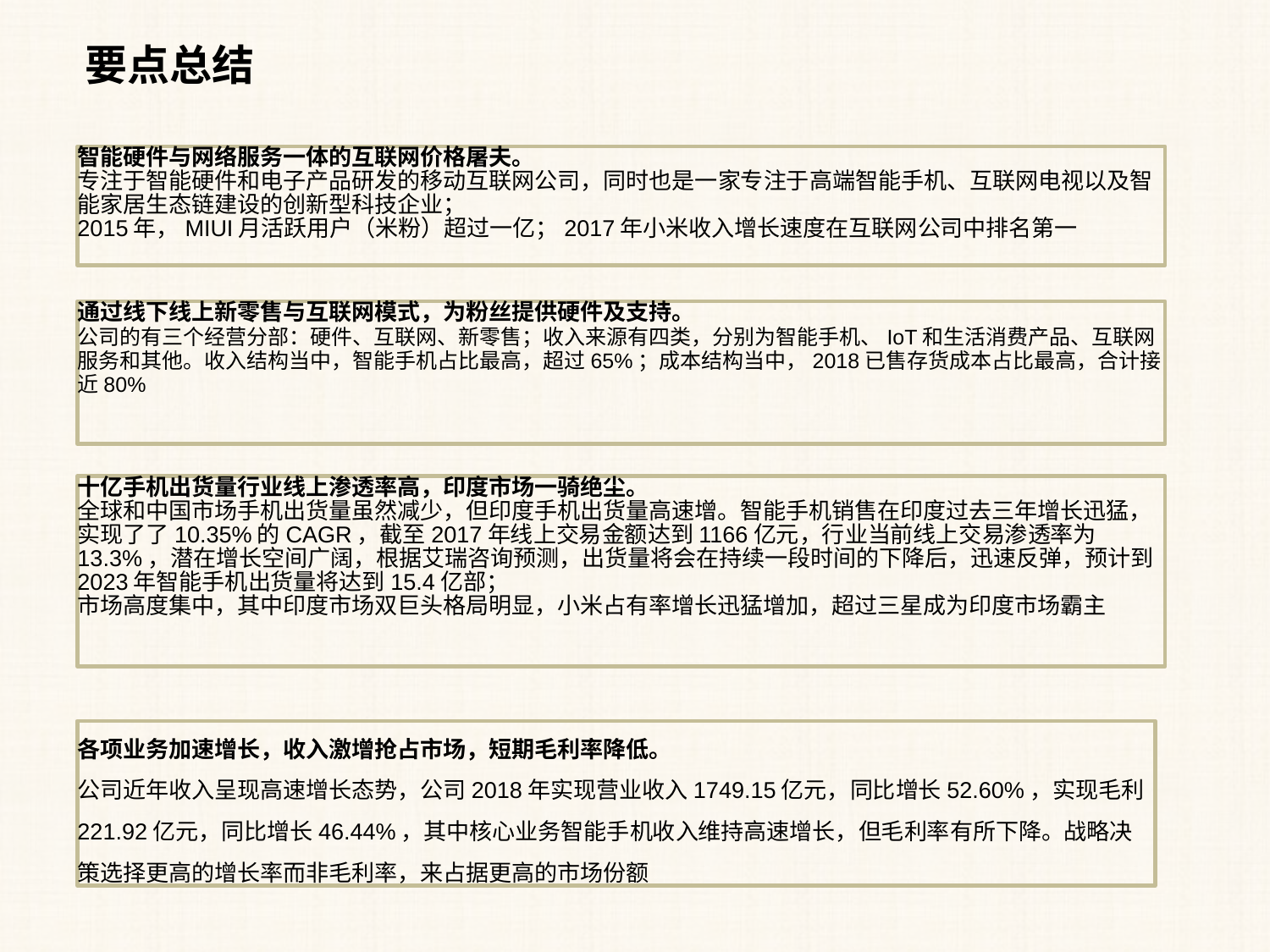

要点总结
智能硬件与网络服务一体的互联网价格屠夫。
专注于智能硬件和电子产品研发的移动互联网公司，同时也是一家专注于高端智能手机、互联网电视以及智能家居生态链建设的创新型科技企业；
2015年，MIUI月活跃用户（米粉）超过一亿；2017年小米收入增长速度在互联网公司中排名第一

通过线下线上新零售与互联网模式，为粉丝提供硬件及支持。
公司的有三个经营分部：硬件、互联网、新零售；收入来源有四类，分别为智能手机、IoT和生活消费产品、互联网服务和其他。收入结构当中，智能手机占比最高，超过65%；成本结构当中，2018已售存货成本占比最高，合计接近80%

十亿手机出货量行业线上渗透率高，印度市场一骑绝尘。
全球和中国市场手机出货量虽然减少，但印度手机出货量高速增。智能手机销售在印度过去三年增长迅猛，实现了了10.35%的CAGR，截至2017年线上交易金额达到1166亿元，行业当前线上交易渗透率为13.3%，潜在增长空间广阔，根据艾瑞咨询预测，出货量将会在持续一段时间的下降后，迅速反弹，预计到 2023年智能手机出货量将达到15.4亿部；
市场高度集中，其中印度市场双巨头格局明显，小米占有率增长迅猛增加，超过三星成为印度市场霸主

各项业务加速增长，收入激增抢占市场，短期毛利率降低。
公司近年收入呈现高速增长态势，公司2018年实现营业收入1749.15亿元，同比增长52.60%，实现毛利221.92亿元，同比增长46.44%，其中核心业务智能手机收入维持高速增长，但毛利率有所下降。战略决策选择更高的增长率而非毛利率，来占据更高的市场份额